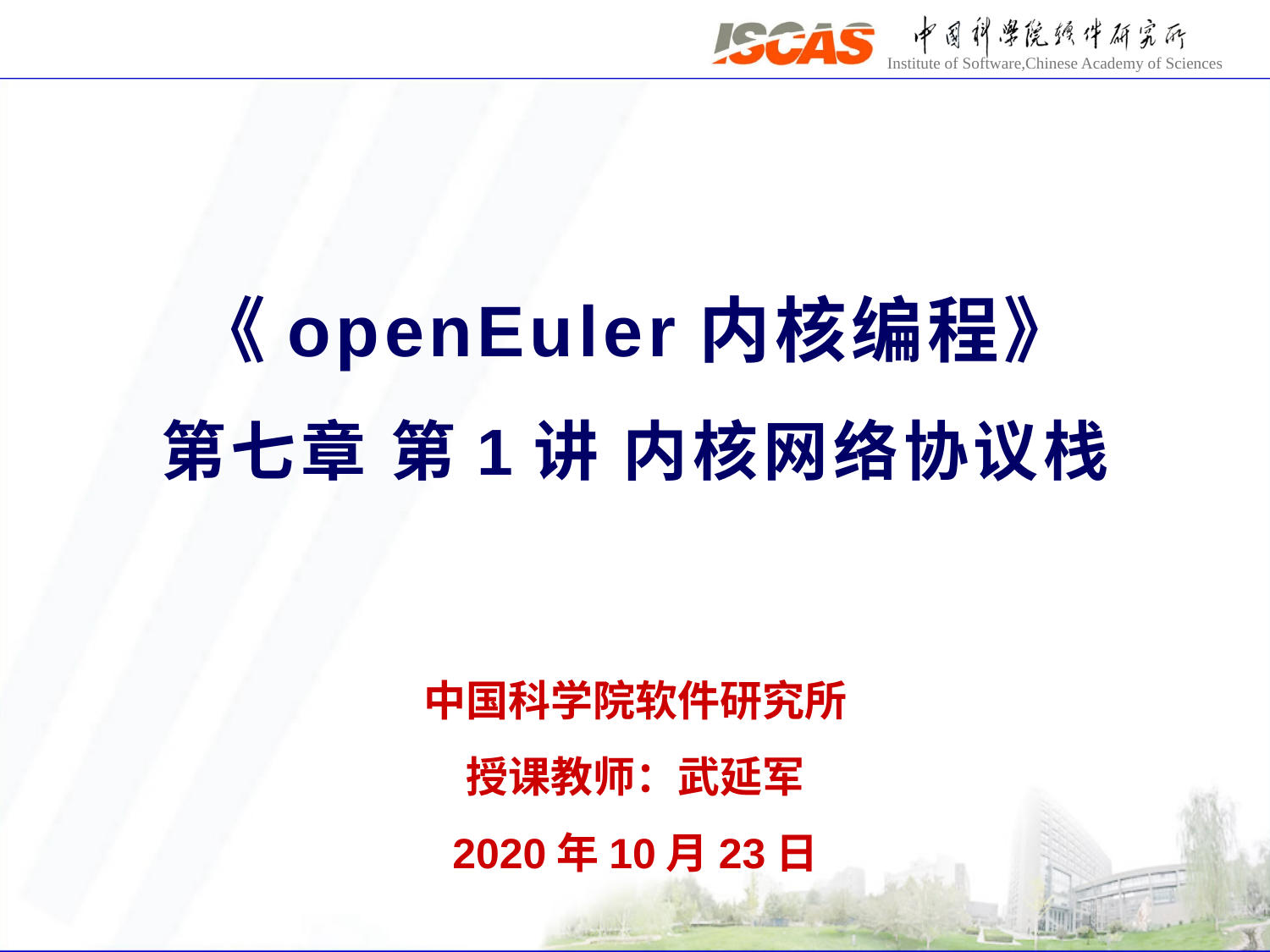

《openEuler内核编程》
第七章 第1讲 内核网络协议栈
中国科学院软件研究所
授课教师：武延军
2020年10月23日